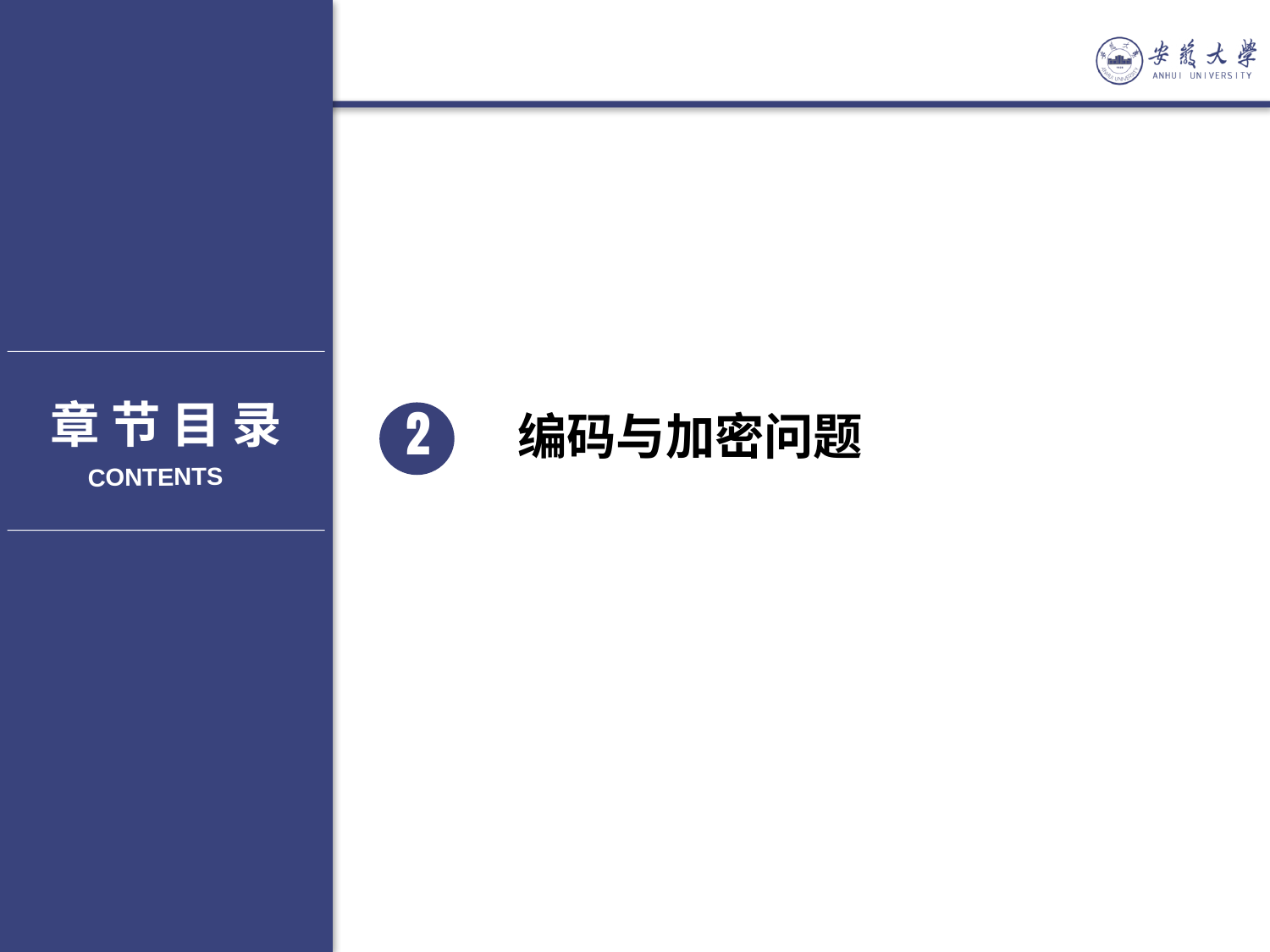

章 节 目 录
2

编码与加密问题
CONTENTS